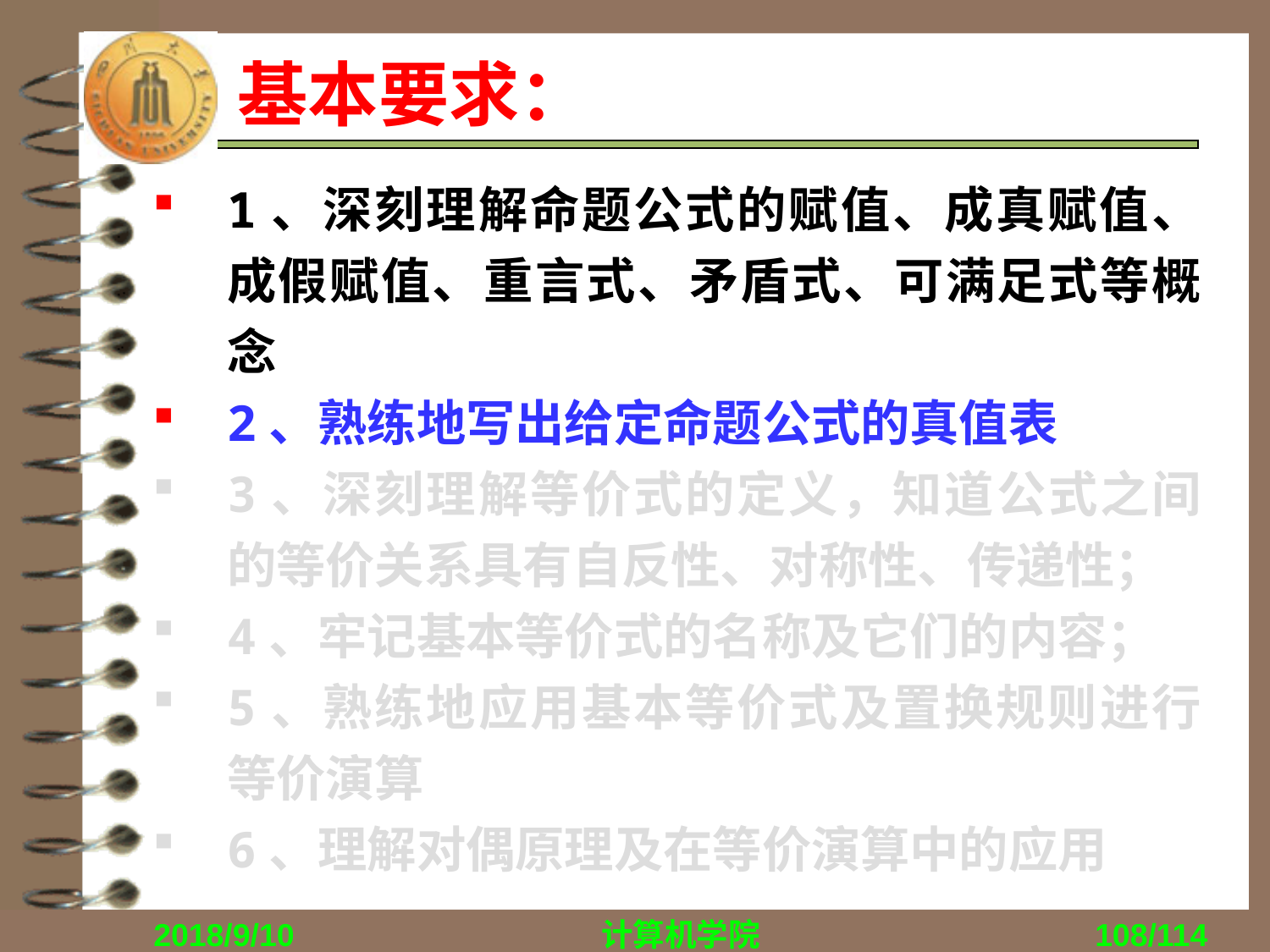

# 基本要求：
1、深刻理解命题公式的赋值、成真赋值、成假赋值、重言式、矛盾式、可满足式等概念
2、熟练地写出给定命题公式的真值表
3、深刻理解等价式的定义，知道公式之间的等价关系具有自反性、对称性、传递性；
4、牢记基本等价式的名称及它们的内容；
5、熟练地应用基本等价式及置换规则进行等价演算
6、理解对偶原理及在等价演算中的应用

2018/9/10
计算机学院
108/114